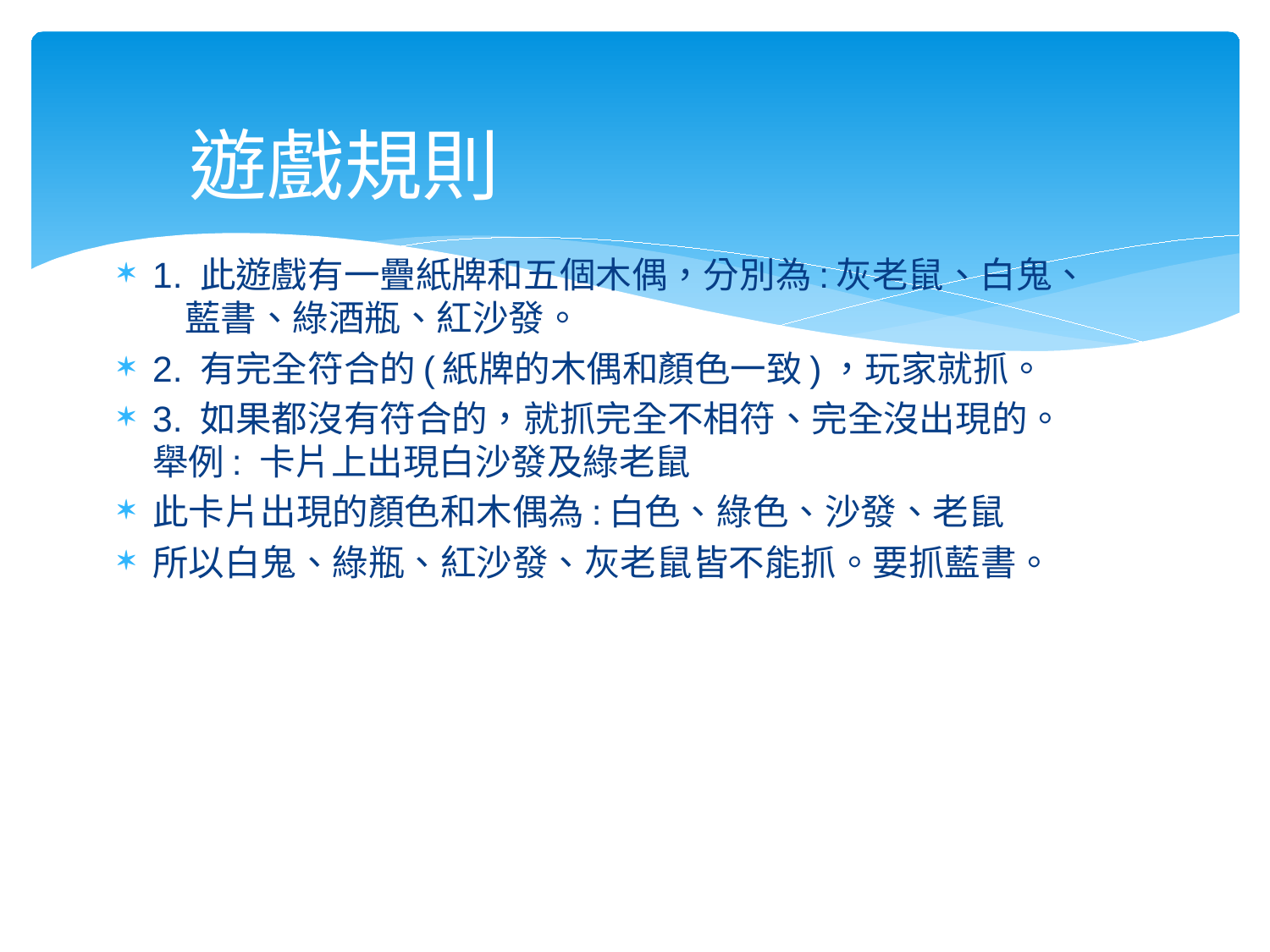

# 遊戲規則
1. 此遊戲有一疊紙牌和五個木偶，分別為:灰老鼠、白鬼、
    藍書、綠酒瓶、紅沙發。
2. 有完全符合的(紙牌的木偶和顏色一致)，玩家就抓。
3. 如果都沒有符合的，就抓完全不相符、完全沒出現的。
舉例: 卡片上出現白沙發及綠老鼠
此卡片出現的顏色和木偶為:白色、綠色、沙發、老鼠
所以白鬼、綠瓶、紅沙發、灰老鼠皆不能抓。要抓藍書。